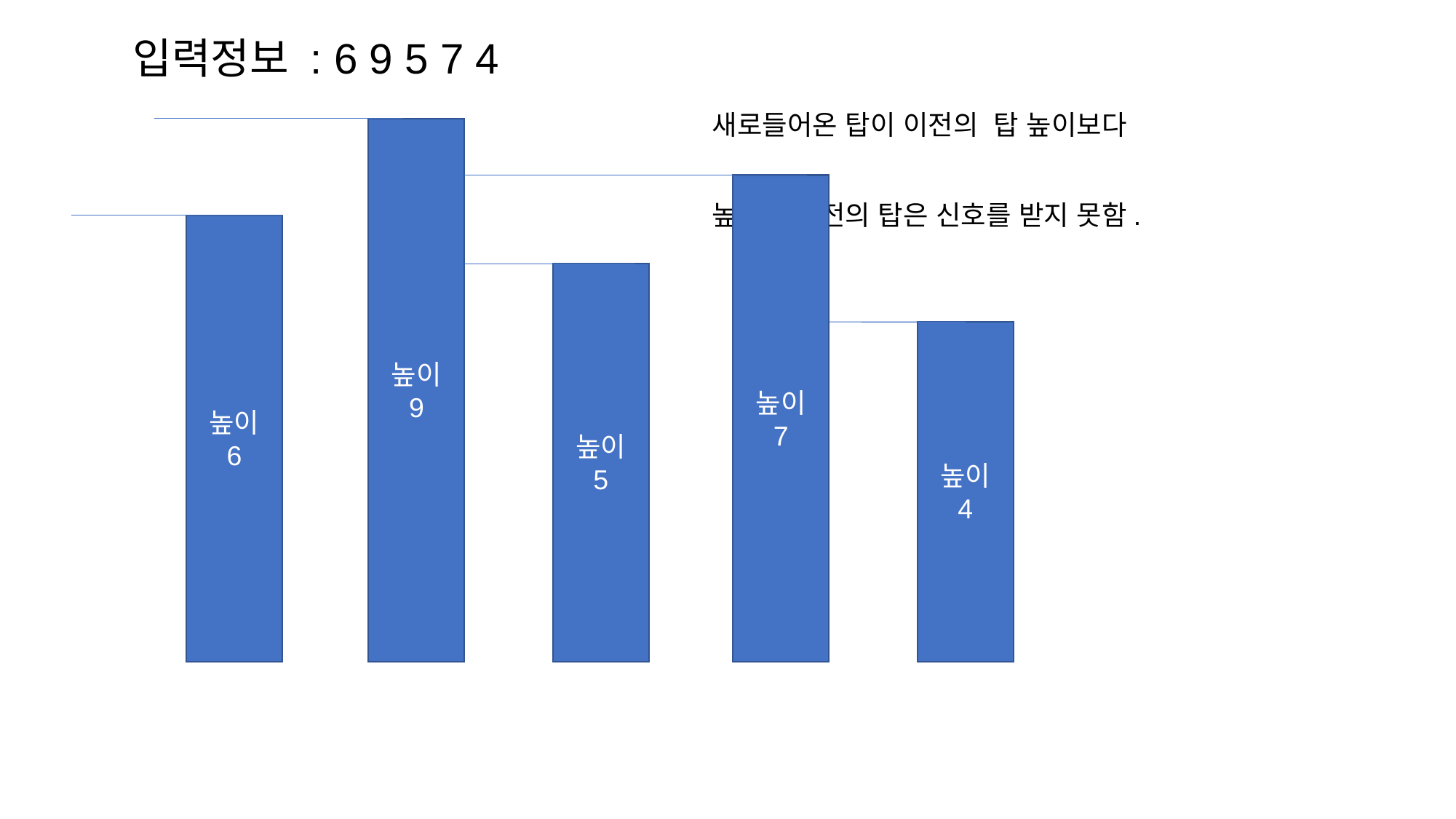

입력정보 : 6 9 5 7 4
                                                  새로들어온 탑이 이전의  탑 높이보다
                                                  높다면 이전의 탑은 신호를 받지 못함.

높이 9
높이 7
높이 6
높이 5
높이 4